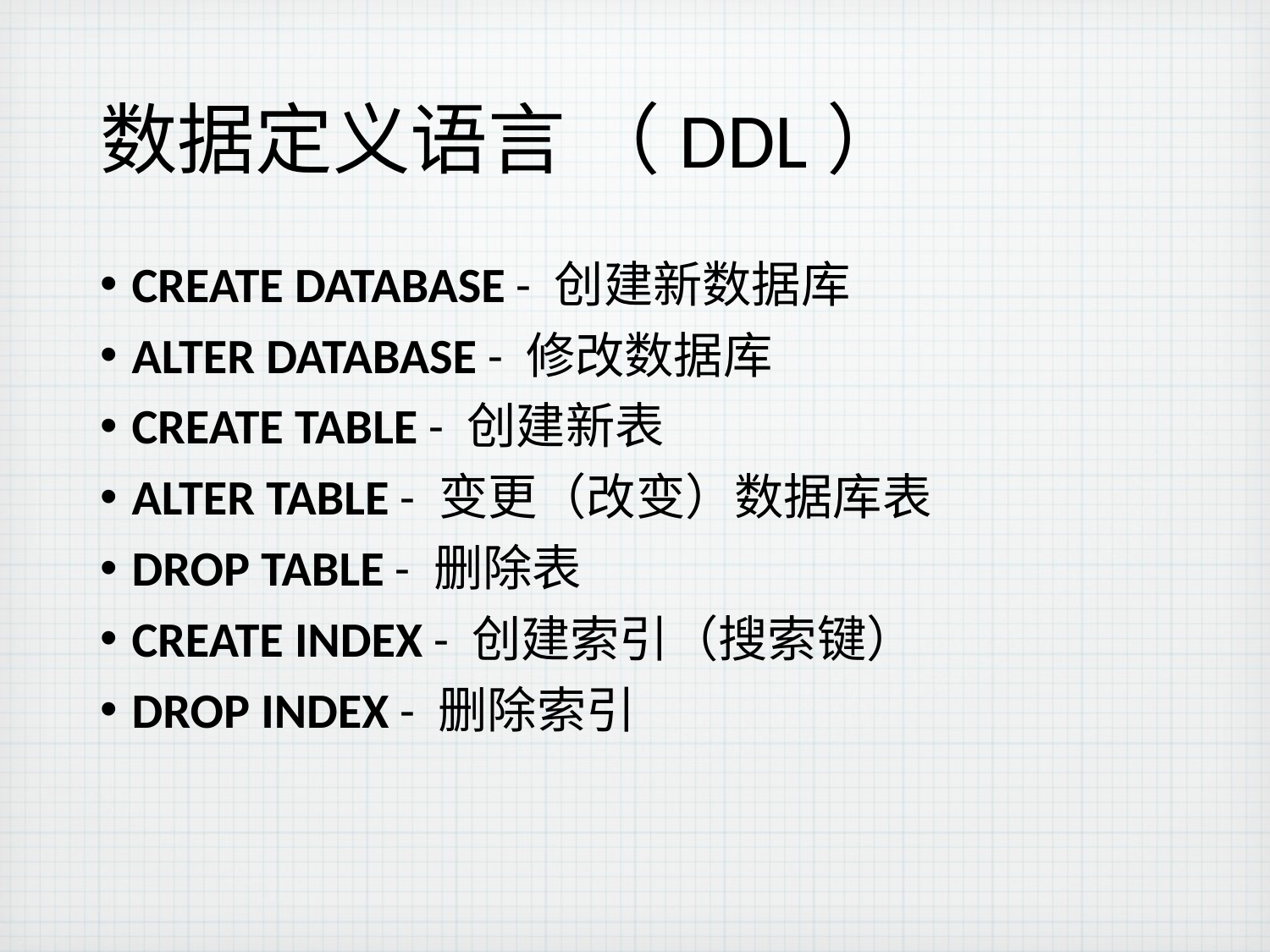

# 数据定义语言 （DDL）
CREATE DATABASE - 创建新数据库
ALTER DATABASE - 修改数据库
CREATE TABLE - 创建新表
ALTER TABLE - 变更（改变）数据库表
DROP TABLE - 删除表
CREATE INDEX - 创建索引（搜索键）
DROP INDEX - 删除索引